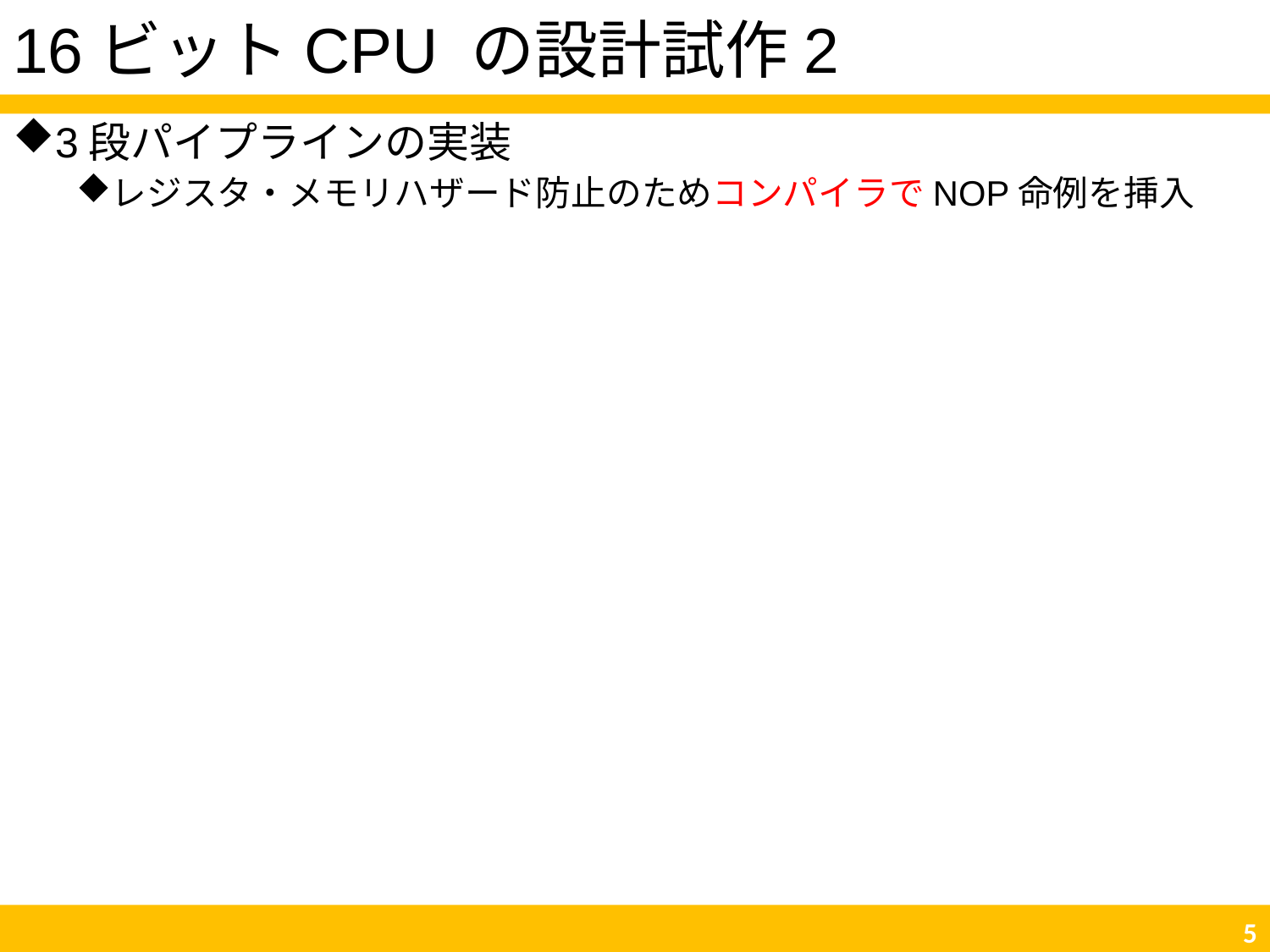

# 16ビットCPU の設計試作2
3段パイプラインの実装
レジスタ・メモリハザード防止のためコンパイラでNOP命例を挿入

5